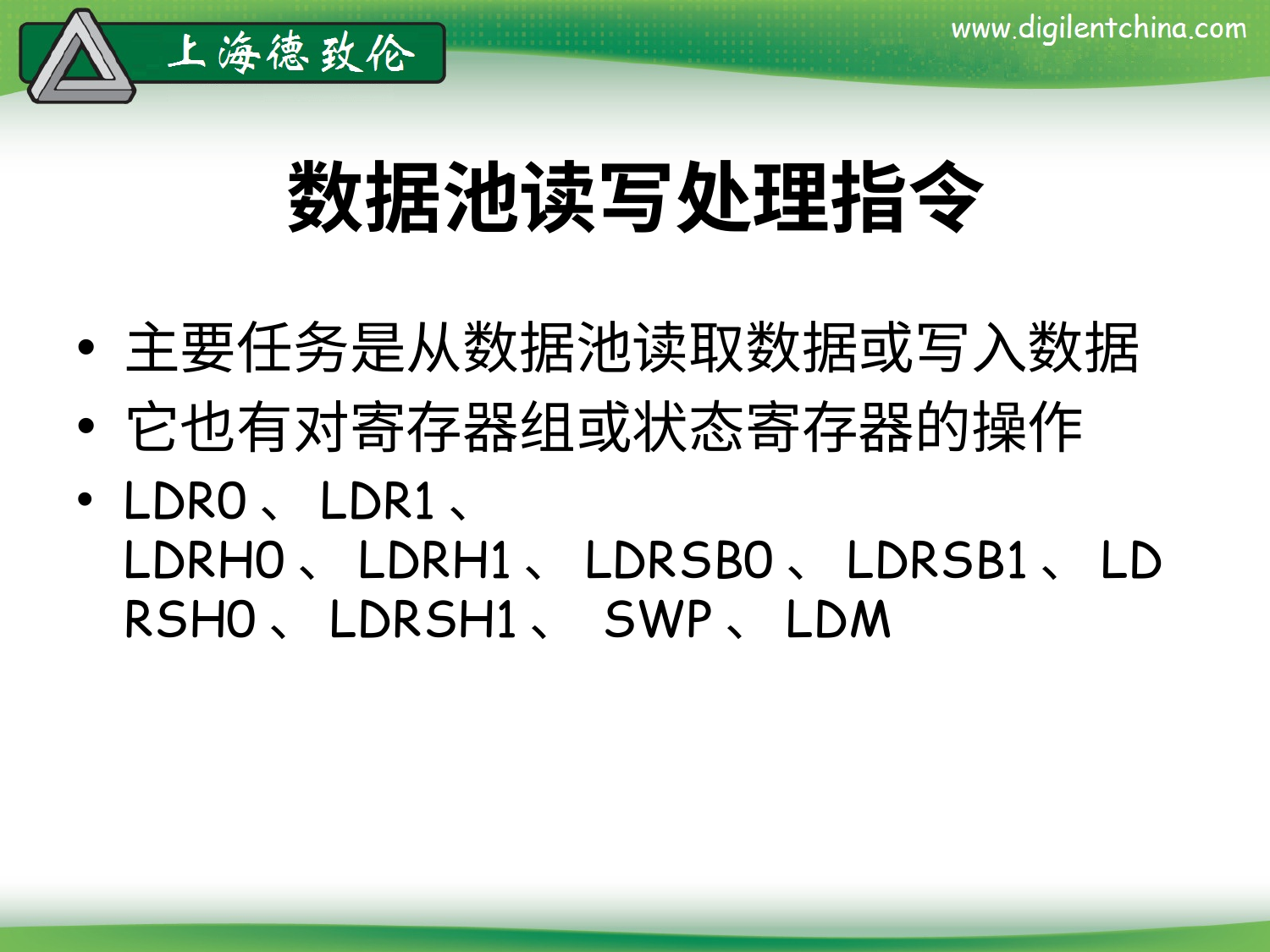

# 数据池读写处理指令
主要任务是从数据池读取数据或写入数据
它也有对寄存器组或状态寄存器的操作
LDR0、LDR1、 LDRH0、LDRH1、LDRSB0、LDRSB1、LDRSH0、LDRSH1、 SWP、LDM